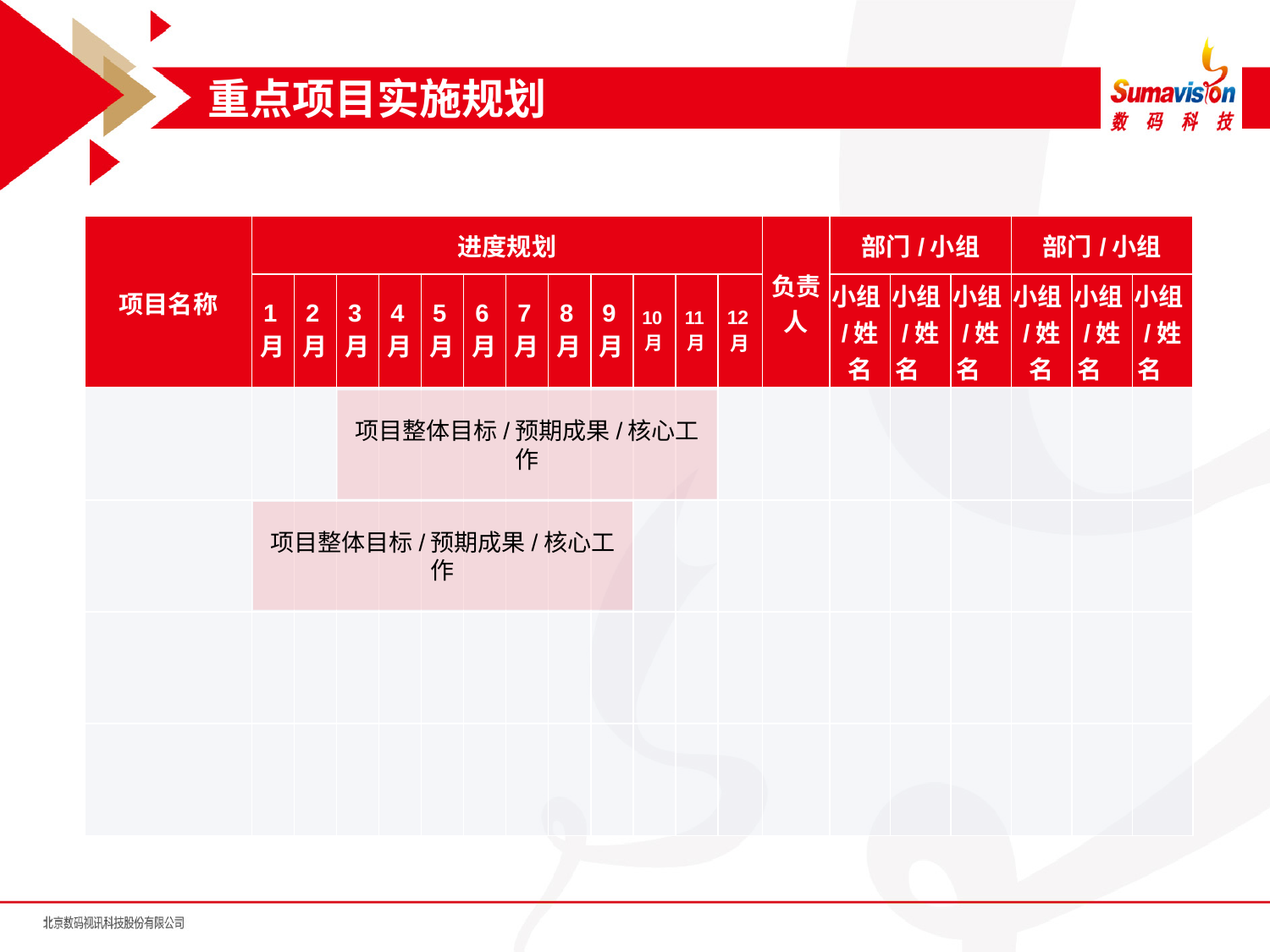

重点项目实施规划
| 项目名称 | 进度规划 |  |  |  |  |  |  |  |  |  |  |  | 负责人 | 部门/小组 |  |  | 部门/小组 |  |  |
| --- | --- | --- | --- | --- | --- | --- | --- | --- | --- | --- | --- | --- | --- | --- | --- | --- | --- | --- | --- |
|  | 1月 | 2月 | 3月 | 4月 | 5月 | 6月 | 7月 | 8月 | 9月 | 10月 | 11月 | 12月 |  | 小组/姓名 | 小组/姓名 | 小组/姓名 | 小组/姓名 | 小组/姓名 | 小组/姓名 |
|  |  |  |  |  |  |  |  |  |  |  |  |  |  |  |  |  |  |  |  |
|  |  |  |  |  |  |  |  |  |  |  |  |  |  |  |  |  |  |  |  |
|  |  |  |  |  |  |  |  |  |  |  |  |  |  |  |  |  |  |  |  |
|  |  |  |  |  |  |  |  |  |  |  |  |  |  |  |  |  |  |  |  |
项目整体目标/预期成果/核心工作
项目整体目标/预期成果/核心工作